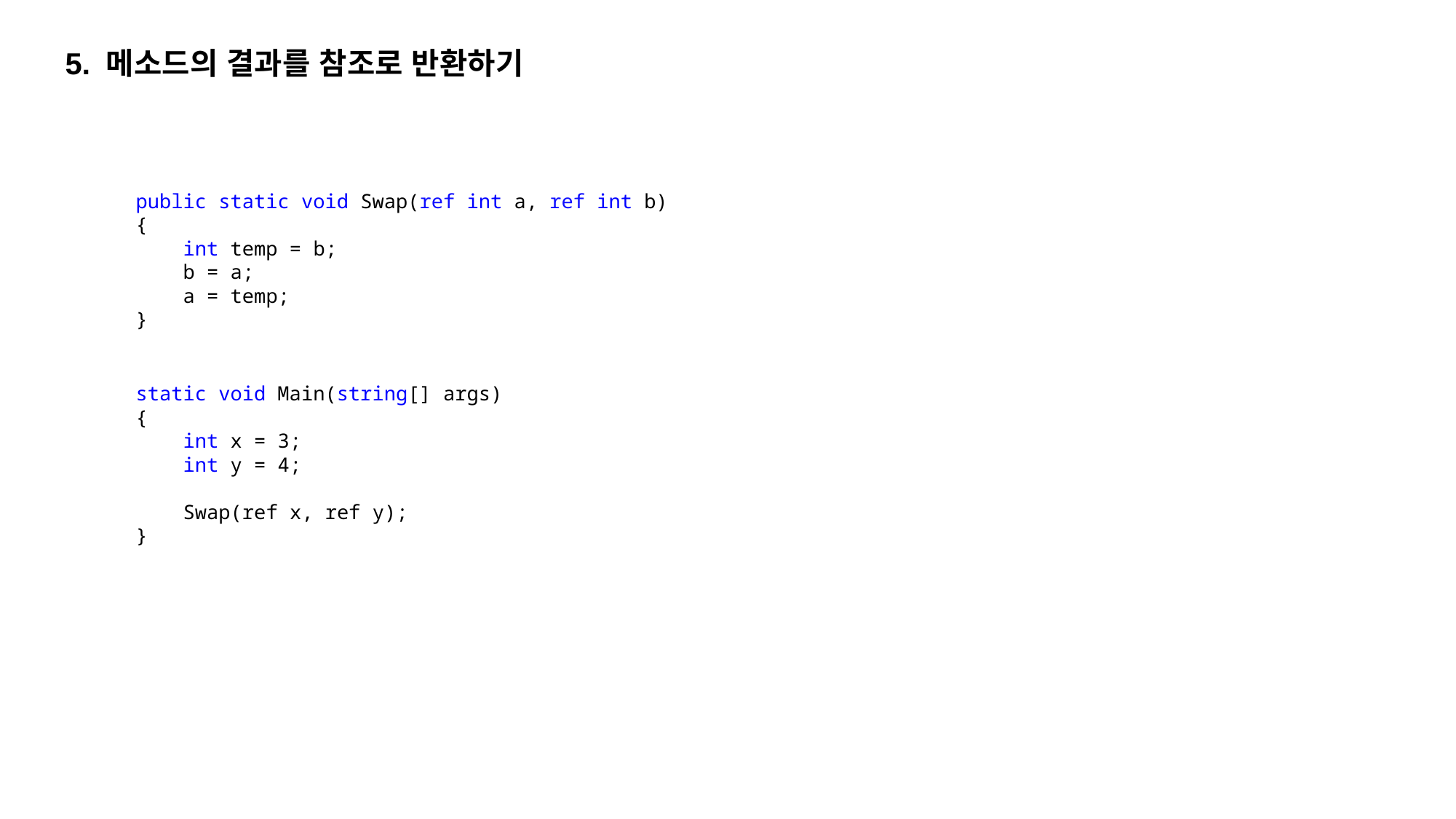

5. 메소드의 결과를 참조로 반환하기
public static void Swap(ref int a, ref int b)
{
    int temp = b;
    b = a;
    a = temp;
}
static void Main(string[] args)
{
    int x = 3;
    int y = 4;

    Swap(ref x, ref y);
}